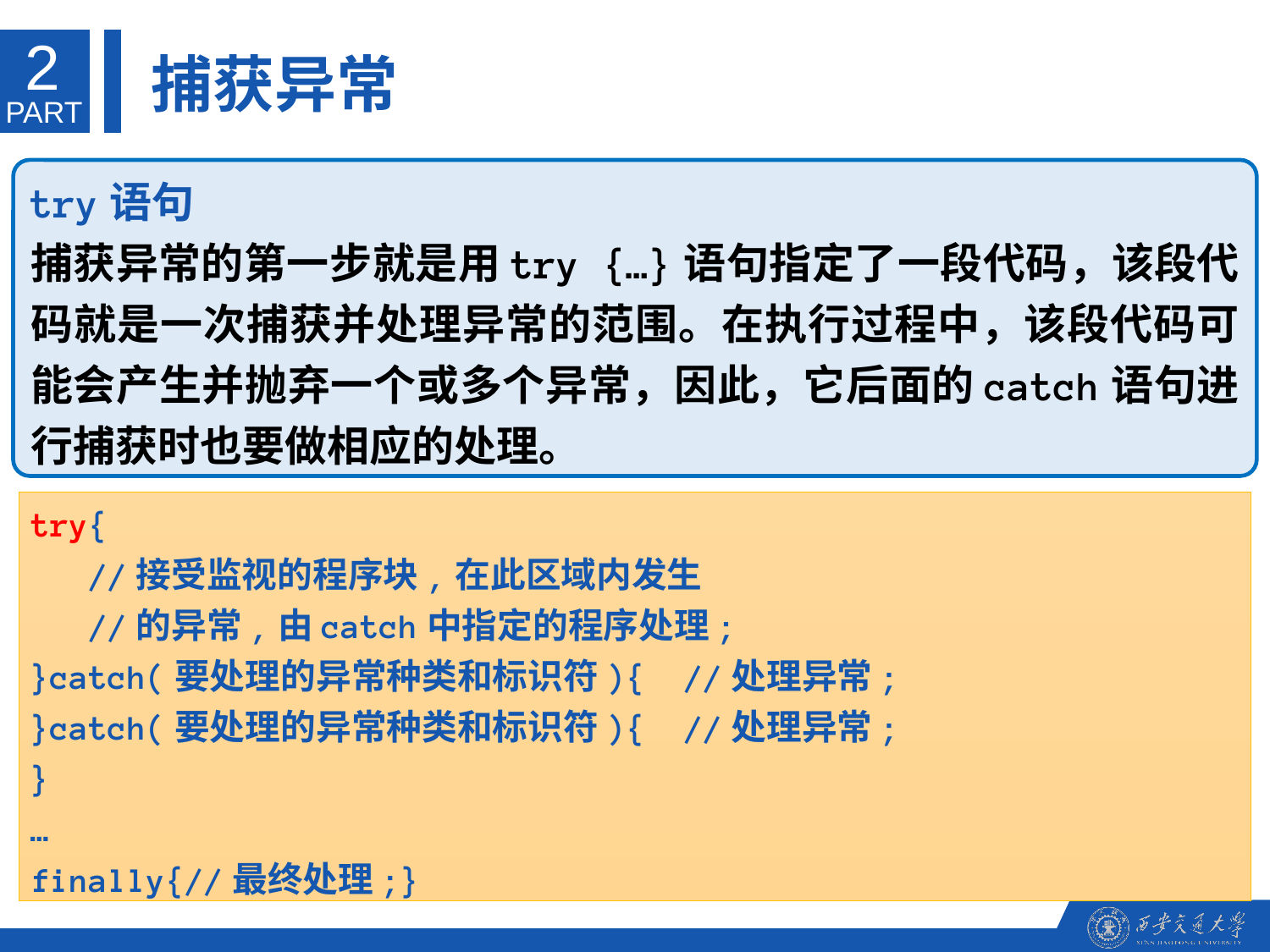

2
捕获异常
PART
try语句
捕获异常的第一步就是用try {…}语句指定了一段代码，该段代码就是一次捕获并处理异常的范围。在执行过程中，该段代码可能会产生并抛弃一个或多个异常，因此，它后面的catch语句进行捕获时也要做相应的处理。
try{
   //接受监视的程序块,在此区域内发生
   //的异常,由catch中指定的程序处理;
}catch(要处理的异常种类和标识符){  //处理异常;
}catch(要处理的异常种类和标识符){  //处理异常;
}
…
finally{//最终处理;}